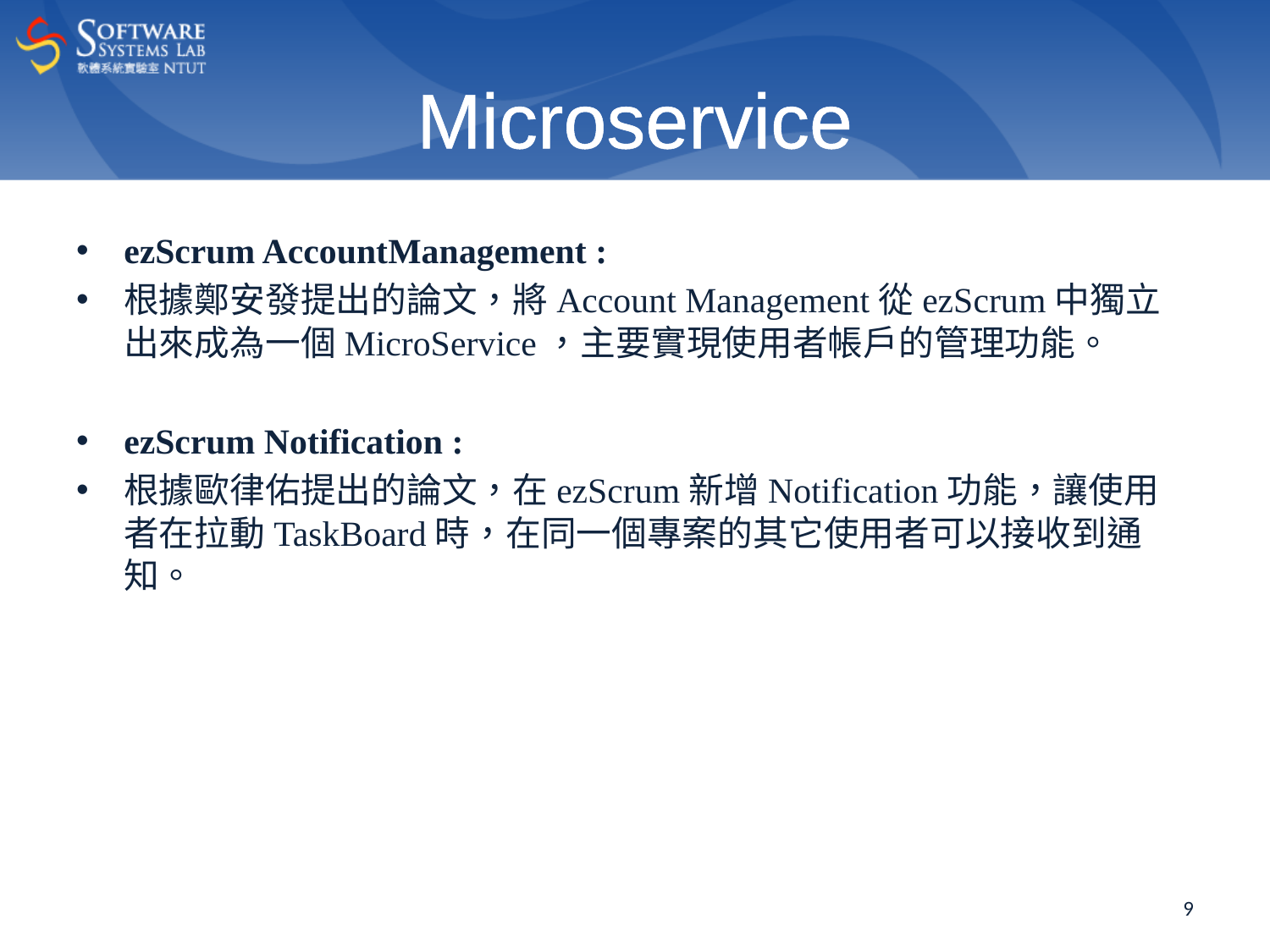

# Microservice
ezScrum AccountManagement :
根據鄭安發提出的論文，將Account Management從ezScrum中獨立出來成為一個MicroService，主要實現使用者帳戶的管理功能。

ezScrum Notification :
根據歐律佑提出的論文，在ezScrum新增Notification功能，讓使用者在拉動TaskBoard時，在同一個專案的其它使用者可以接收到通知。
9